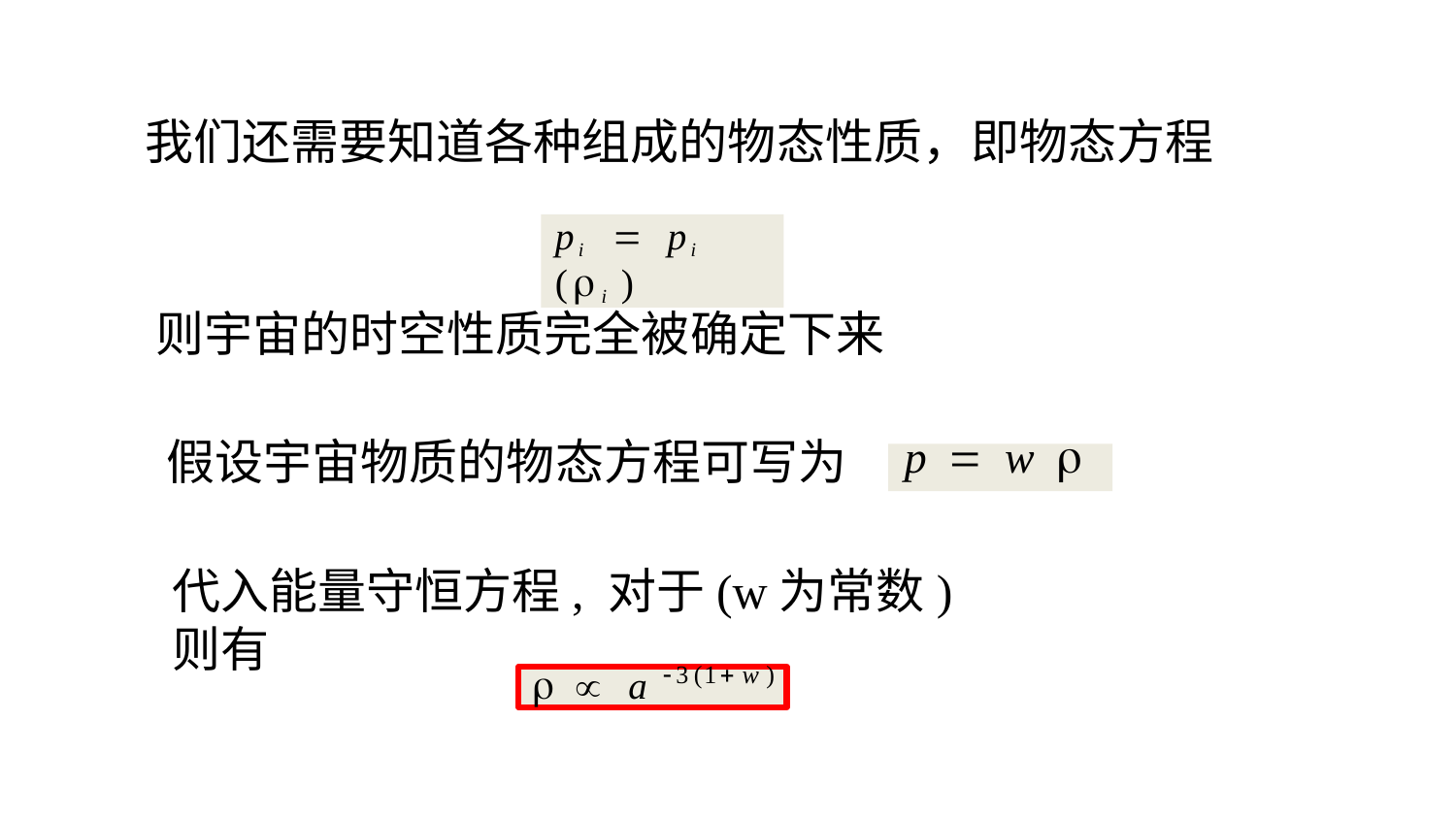

# 我们还需要知道各种组成的物态性质，即物态方程
pi = pi (ρi )
则宇宙的时空性质完全被确定下来
p = w ρ
假设宇宙物质的物态方程可写为

代入能量守恒方程, 对于(w为常数)则有
ρ ∝ a−3(1+w)